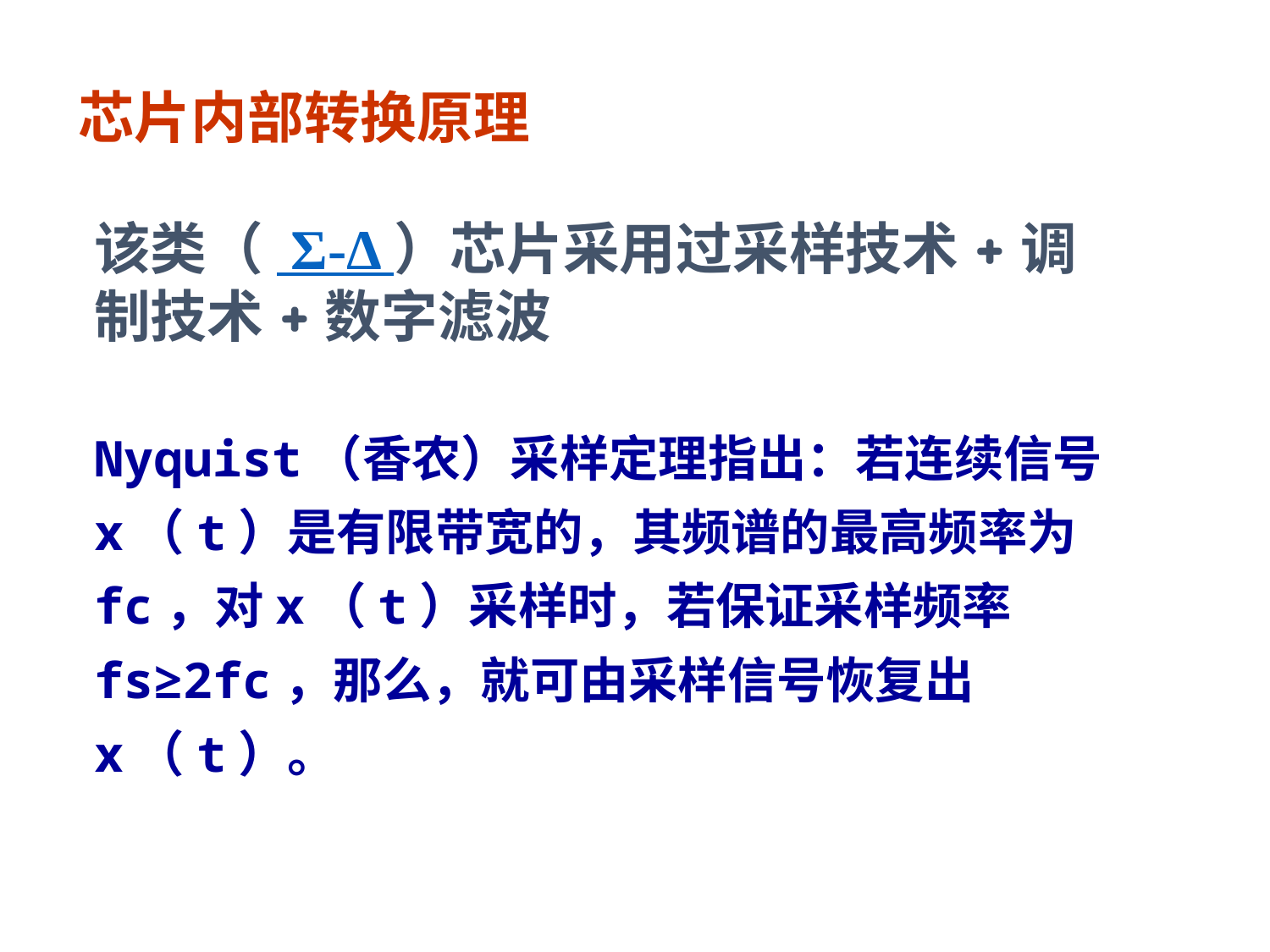

芯片内部转换原理
该类（ Σ-Δ ）芯片采用过采样技术+调制技术+数字滤波
Nyquist（香农）采样定理指出：若连续信号x（t）是有限带宽的，其频谱的最高频率为fc，对x（t）采样时，若保证采样频率fs≥2fc，那么，就可由采样信号恢复出x（t）。